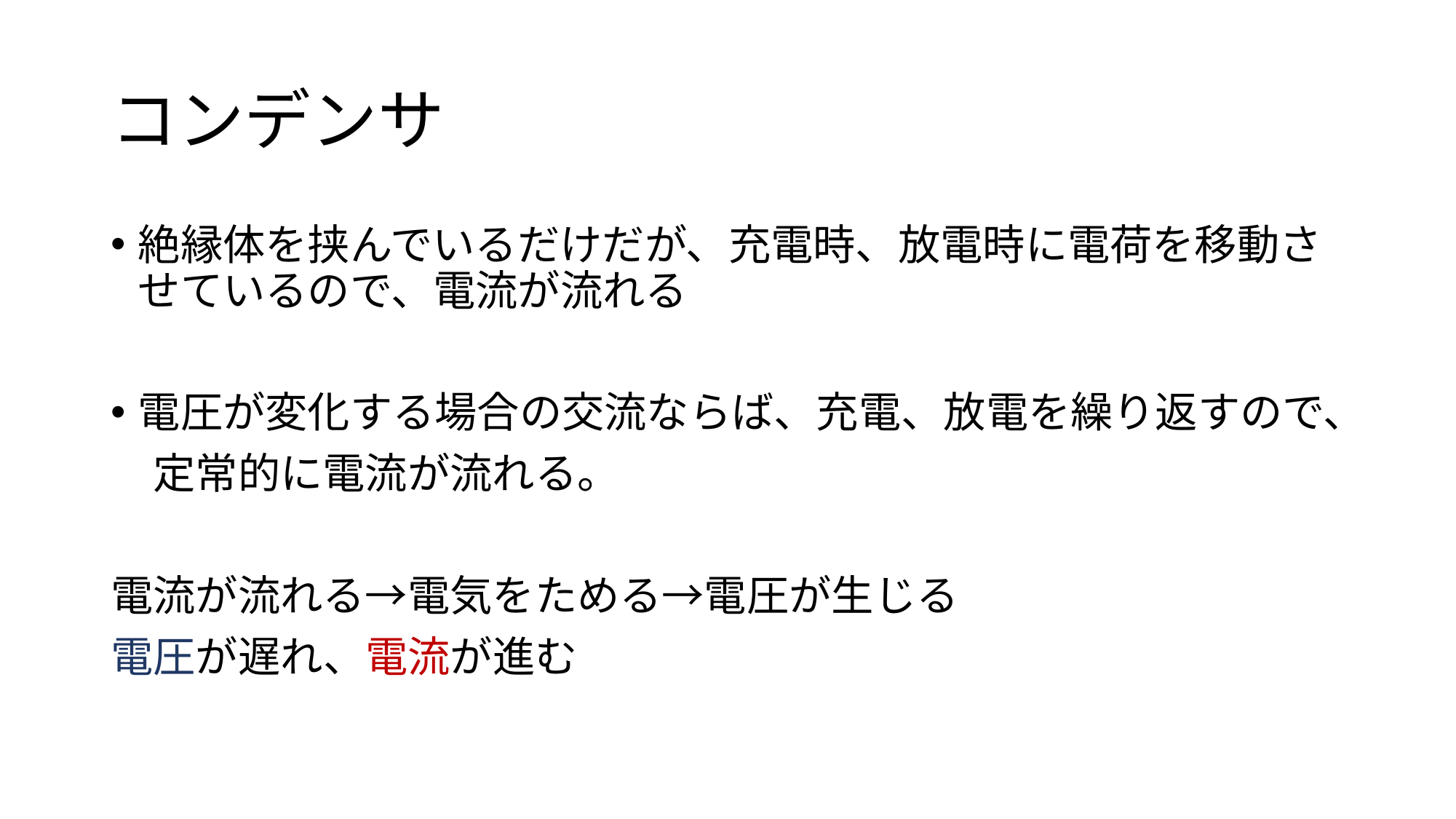

# コンデンサ
絶縁体を挟んでいるだけだが、充電時、放電時に電荷を移動させているので、電流が流れる

電圧が変化する場合の交流ならば、充電、放電を繰り返すので、
　定常的に電流が流れる。

電流が流れる→電気をためる→電圧が生じる
電圧が遅れ、電流が進む